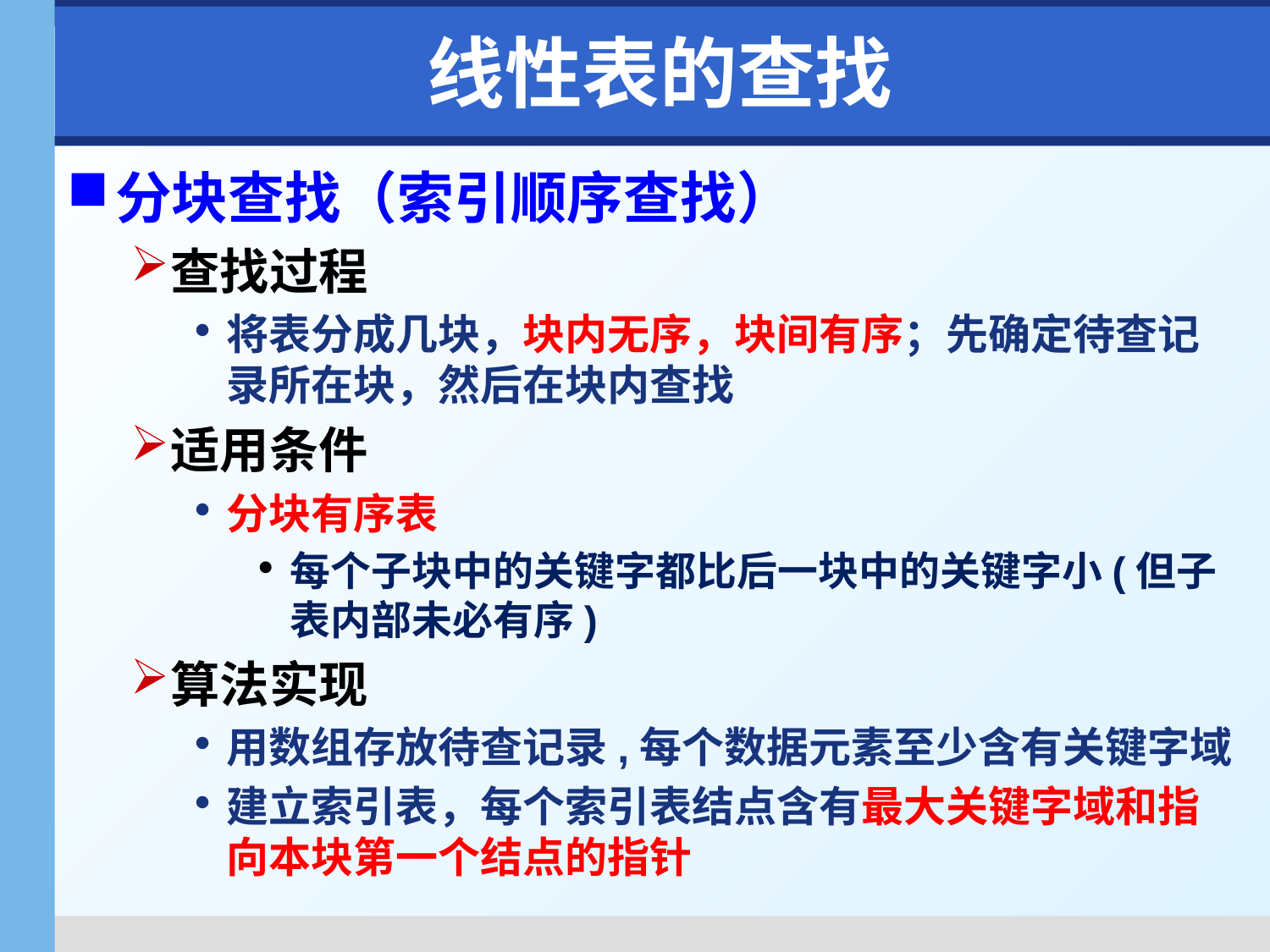

# 线性表的查找
分块查找（索引顺序查找）
查找过程
将表分成几块，块内无序，块间有序；先确定待查记录所在块，然后在块内查找
适用条件
分块有序表
每个子块中的关键字都比后一块中的关键字小(但子表内部未必有序)
算法实现
用数组存放待查记录,每个数据元素至少含有关键字域
建立索引表，每个索引表结点含有最大关键字域和指向本块第一个结点的指针